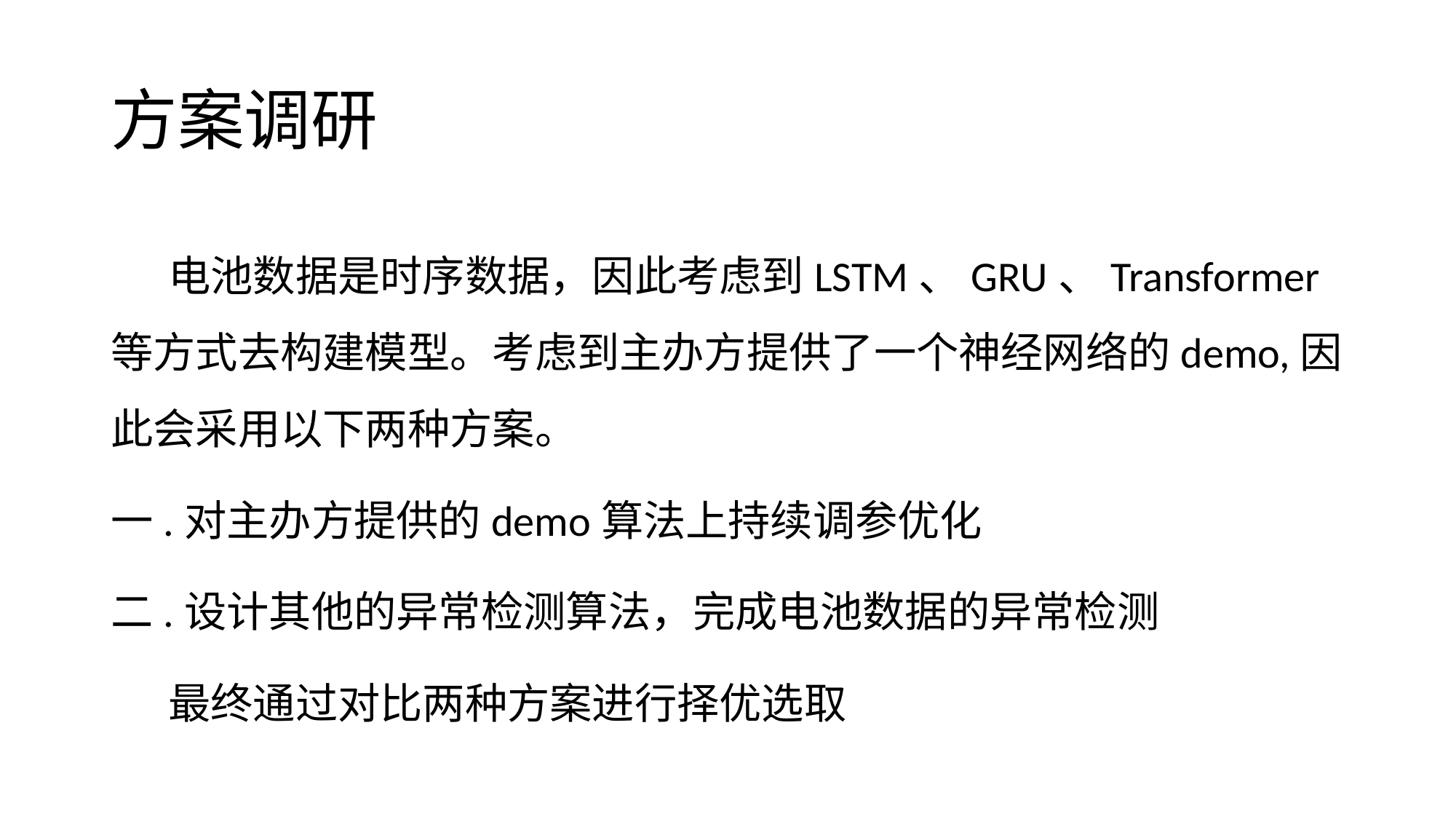

# 方案调研
     电池数据是时序数据，因此考虑到LSTM、GRU、Transformer等方式去构建模型。考虑到主办方提供了一个神经网络的demo,因此会采用以下两种方案。
一.对主办方提供的demo算法上持续调参优化
二.设计其他的异常检测算法，完成电池数据的异常检测
     最终通过对比两种方案进行择优选取